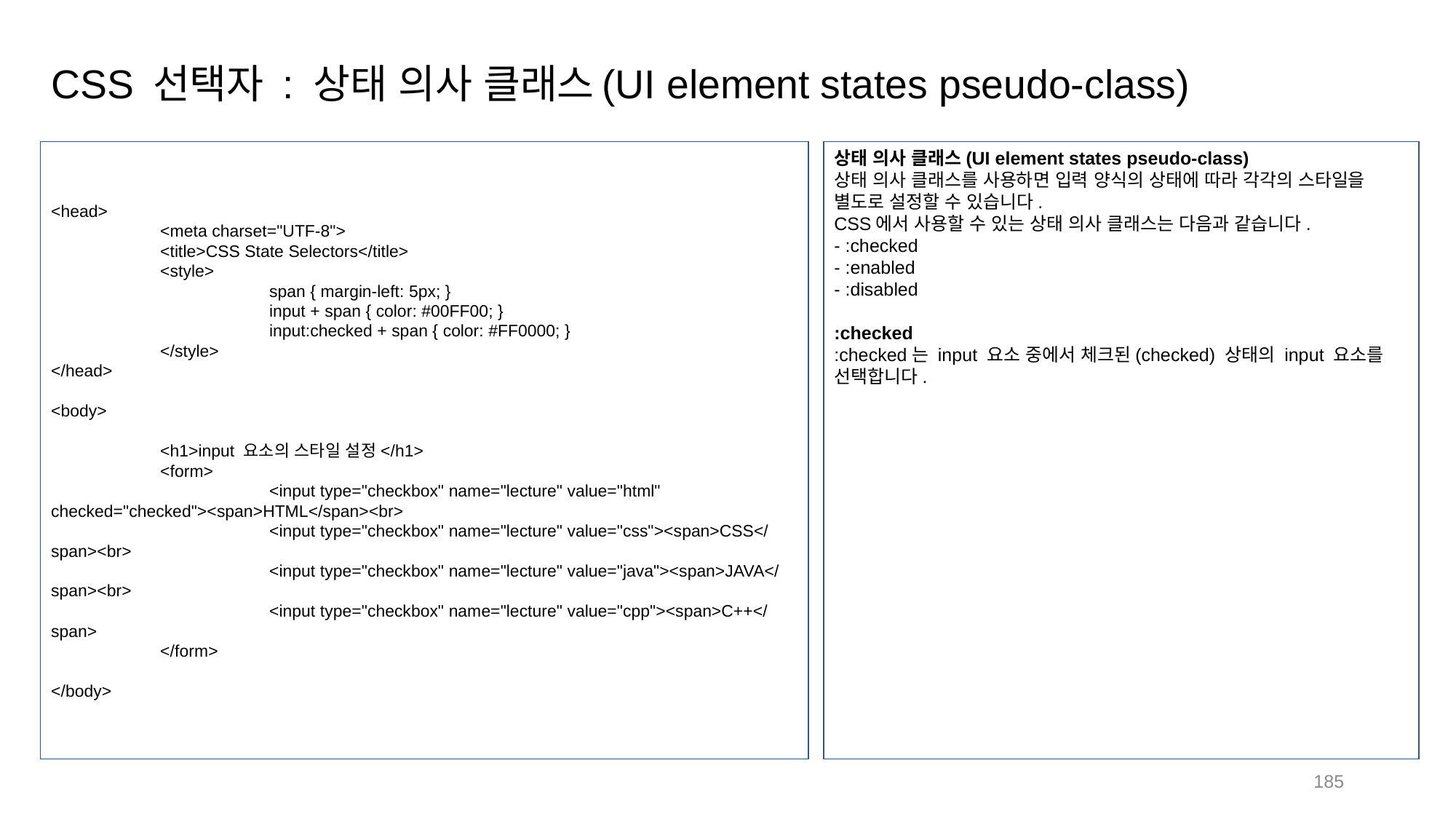

# CSS 선택자 : 상태 의사 클래스(UI element states pseudo-class)
<head>
	<meta charset="UTF-8">
	<title>CSS State Selectors</title>
	<style>
		span { margin-left: 5px; }
		input + span { color: #00FF00; }
		input:checked + span { color: #FF0000; }
	</style>
</head>

<body>

	<h1>input 요소의 스타일 설정</h1>
	<form>
		<input type="checkbox" name="lecture" value="html" checked="checked"><span>HTML</span><br>
		<input type="checkbox" name="lecture" value="css"><span>CSS</span><br>
		<input type="checkbox" name="lecture" value="java"><span>JAVA</span><br>
		<input type="checkbox" name="lecture" value="cpp"><span>C++</span>
	</form>

</body>
상태 의사 클래스(UI element states pseudo-class)
상태 의사 클래스를 사용하면 입력 양식의 상태에 따라 각각의 스타일을 별도로 설정할 수 있습니다.
CSS에서 사용할 수 있는 상태 의사 클래스는 다음과 같습니다.
- :checked
- :enabled
- :disabled

:checked
:checked는 input 요소 중에서 체크된(checked) 상태의 input 요소를 선택합니다.

185